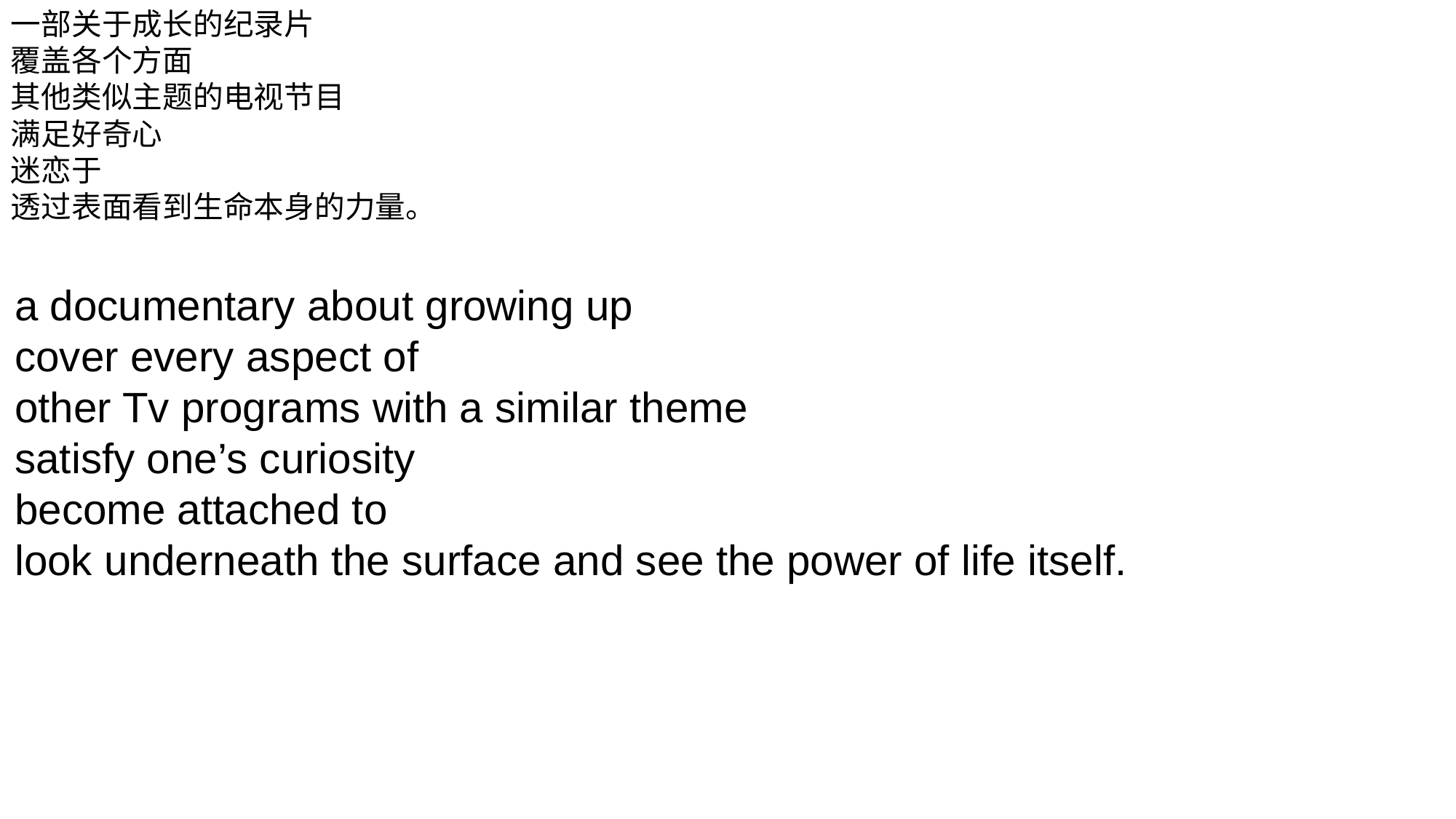

一部关于成长的纪录片
覆盖各个方面
其他类似主题的电视节目
满足好奇心
迷恋于
透过表面看到生命本身的力量。
a documentary about growing up
cover every aspect of
other Tv programs with a similar theme
satisfy one’s curiosity
become attached to
look underneath the surface and see the power of life itself.